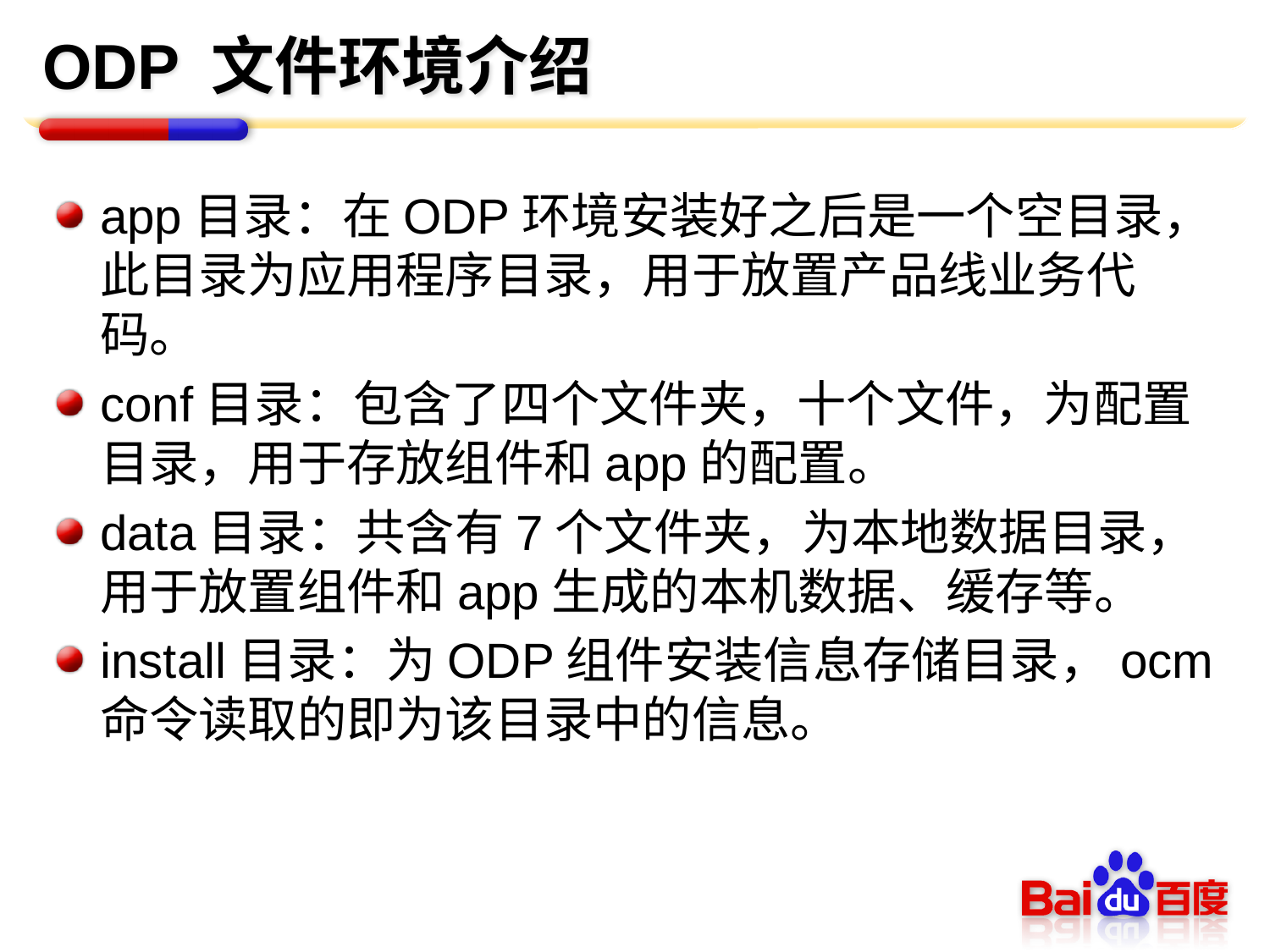

# ODP 文件环境介绍
app目录：在ODP环境安装好之后是一个空目录，此目录为应用程序目录，用于放置产品线业务代码。
conf目录：包含了四个文件夹，十个文件，为配置目录，用于存放组件和app的配置。
data目录：共含有7个文件夹，为本地数据目录，用于放置组件和app生成的本机数据、缓存等。
install目录：为ODP组件安装信息存储目录，ocm命令读取的即为该目录中的信息。